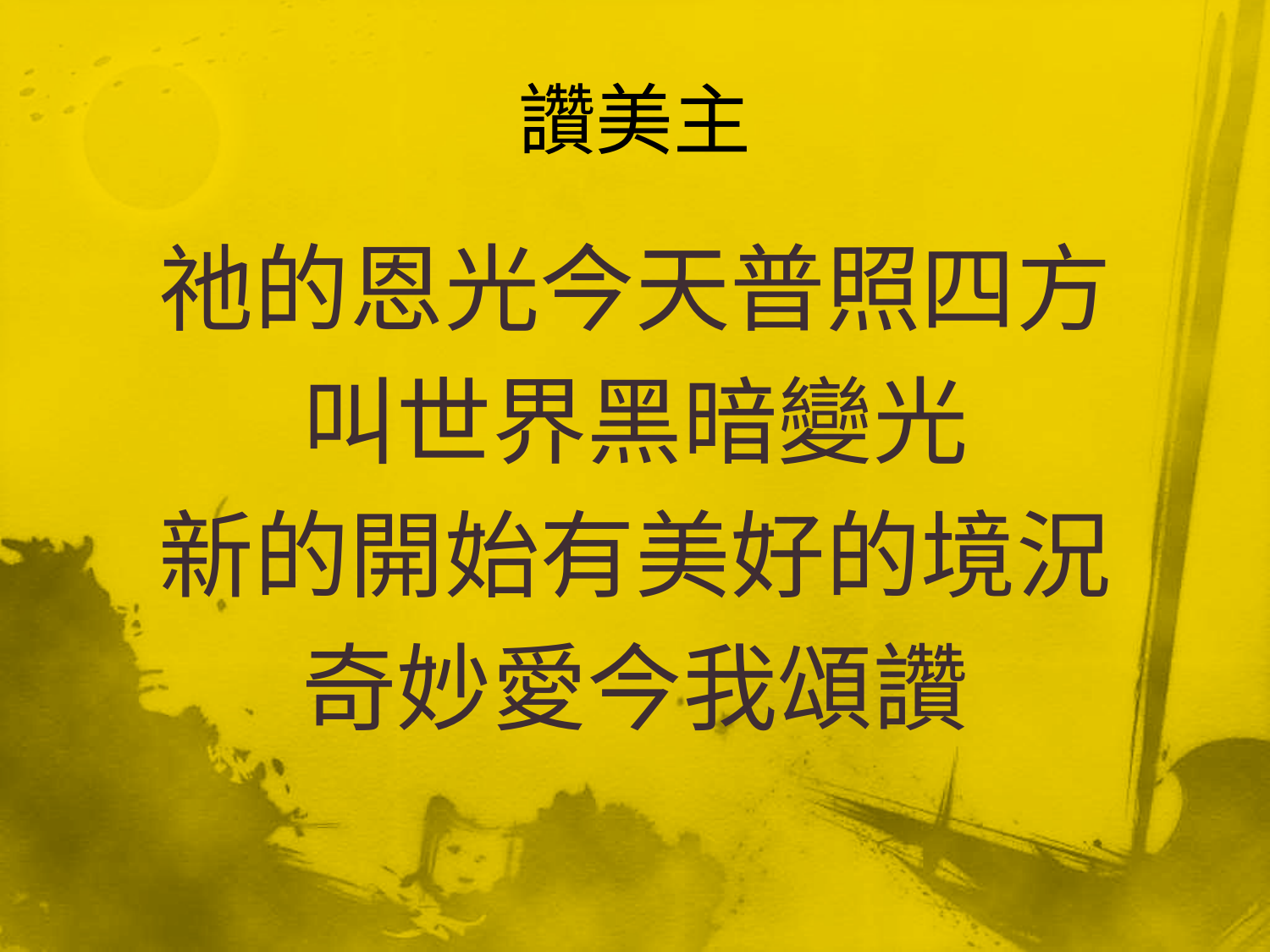

# 讚美主
祂的恩光今天普照四方
叫世界黑暗變光
新的開始有美好的境況
奇妙愛今我頌讚